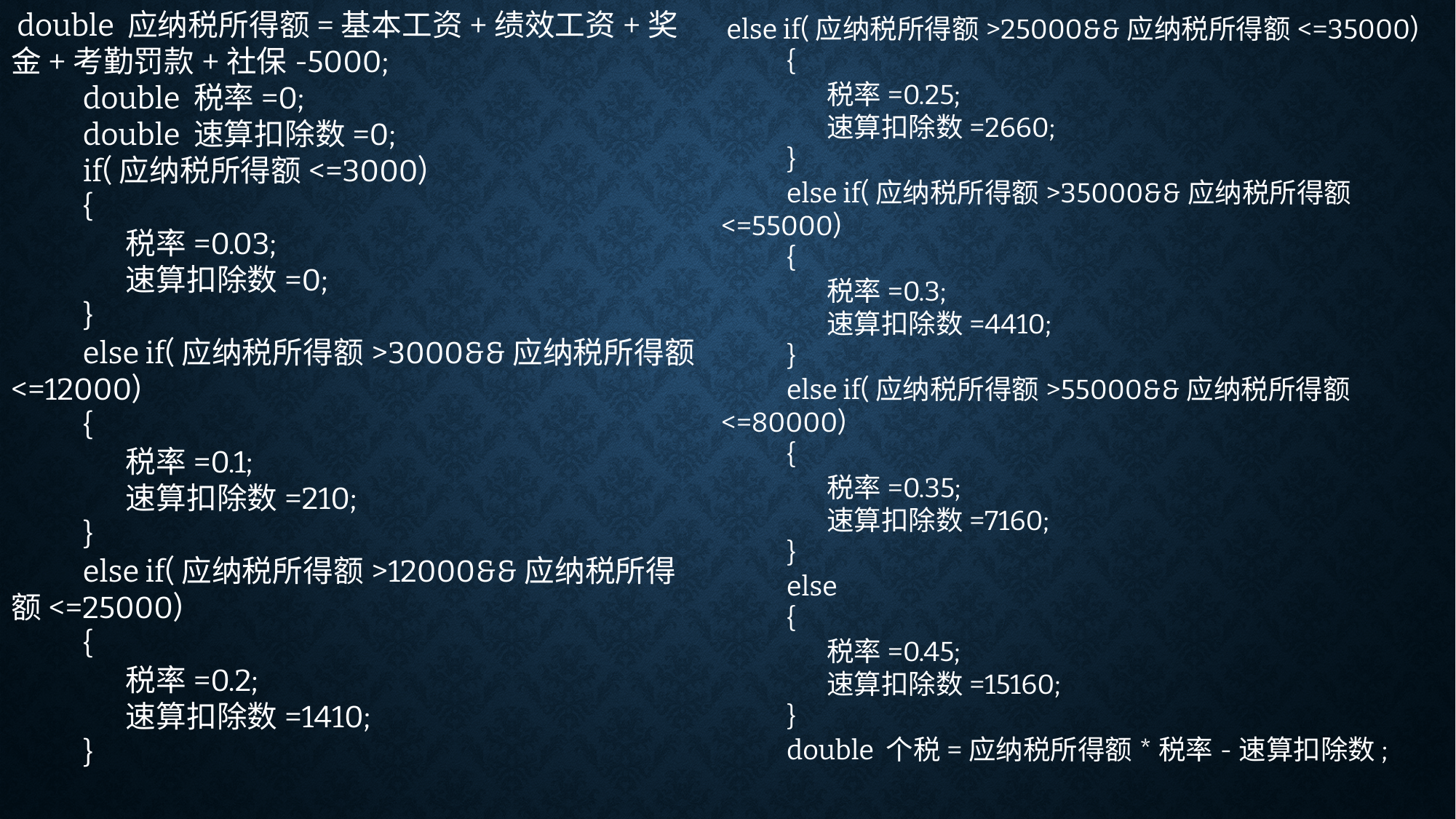

double 应纳税所得额=基本工资+绩效工资+奖金+考勤罚款+社保-5000;
            double 税率=0;
            double 速算扣除数=0;
            if(应纳税所得额<=3000)
            {
                税率=0.03;
                速算扣除数=0;
            }
            else if(应纳税所得额>3000&&应纳税所得额<=12000)
            {
                税率=0.1;
                速算扣除数=210;
            }
            else if(应纳税所得额>12000&&应纳税所得额<=25000)
            {
                税率=0.2;
                速算扣除数=1410;
            }
 else if(应纳税所得额>25000&&应纳税所得额<=35000)
            {
                税率=0.25;
                速算扣除数=2660;
            }
            else if(应纳税所得额>35000&&应纳税所得额<=55000)
            {
                税率=0.3;
                速算扣除数=4410;
            }
            else if(应纳税所得额>55000&&应纳税所得额<=80000)
            {
                税率=0.35;
                速算扣除数=7160;
            }
            else
            {
                税率=0.45;
                速算扣除数=15160;
            }
            double 个税=应纳税所得额*税率-速算扣除数;